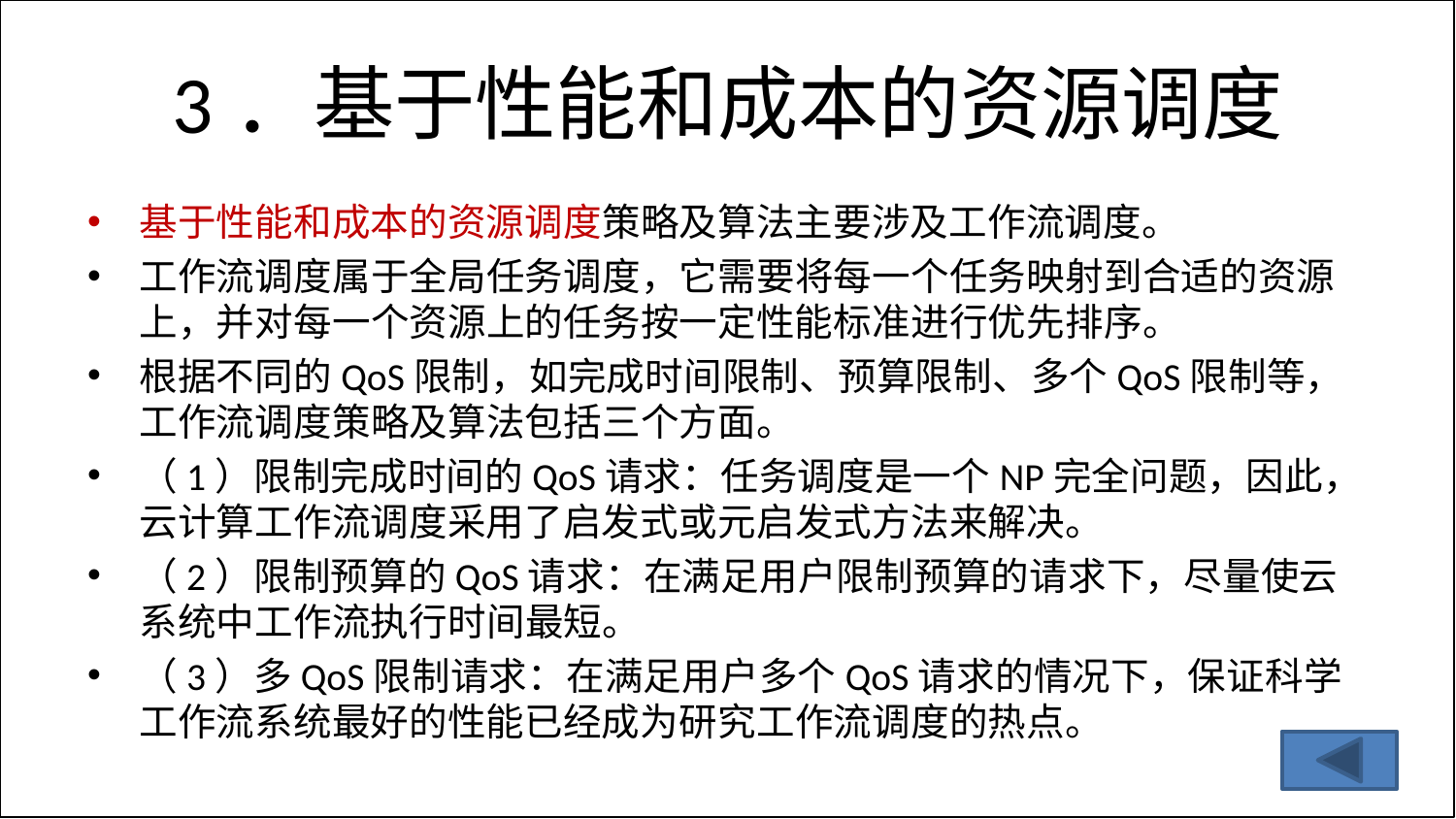

# 3．基于性能和成本的资源调度
基于性能和成本的资源调度策略及算法主要涉及工作流调度。
工作流调度属于全局任务调度，它需要将每一个任务映射到合适的资源上，并对每一个资源上的任务按一定性能标准进行优先排序。
根据不同的QoS限制，如完成时间限制、预算限制、多个QoS限制等，工作流调度策略及算法包括三个方面。
（1）限制完成时间的QoS请求：任务调度是一个NP完全问题，因此，云计算工作流调度采用了启发式或元启发式方法来解决。
（2）限制预算的QoS请求：在满足用户限制预算的请求下，尽量使云系统中工作流执行时间最短。
（3）多QoS限制请求：在满足用户多个QoS请求的情况下，保证科学工作流系统最好的性能已经成为研究工作流调度的热点。